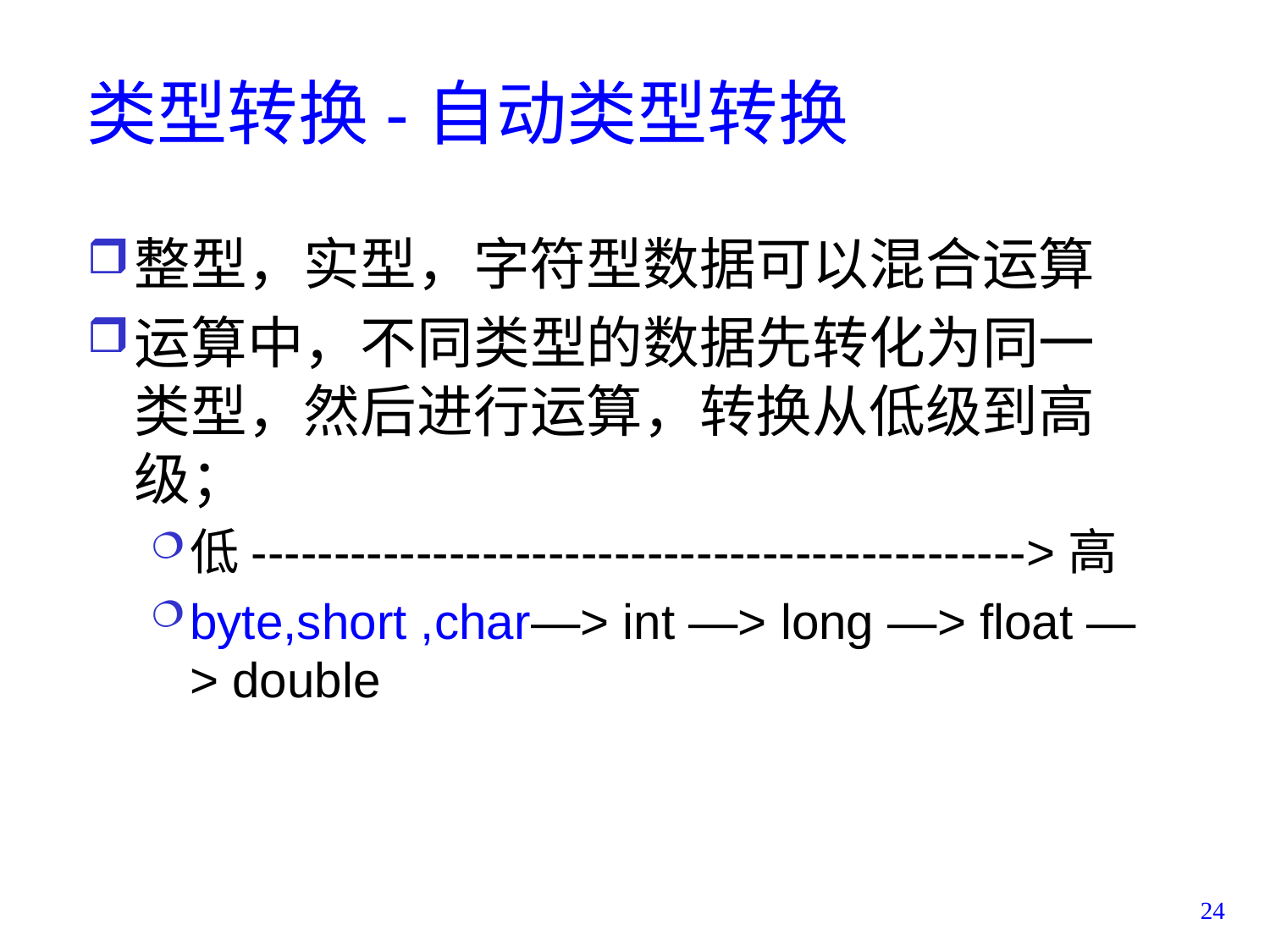

# 类型转换-自动类型转换
整型，实型，字符型数据可以混合运算
运算中，不同类型的数据先转化为同一类型，然后进行运算，转换从低级到高级；
低----------------------------------------------->高
byte,short ,char—> int —> long —> float —> double

24